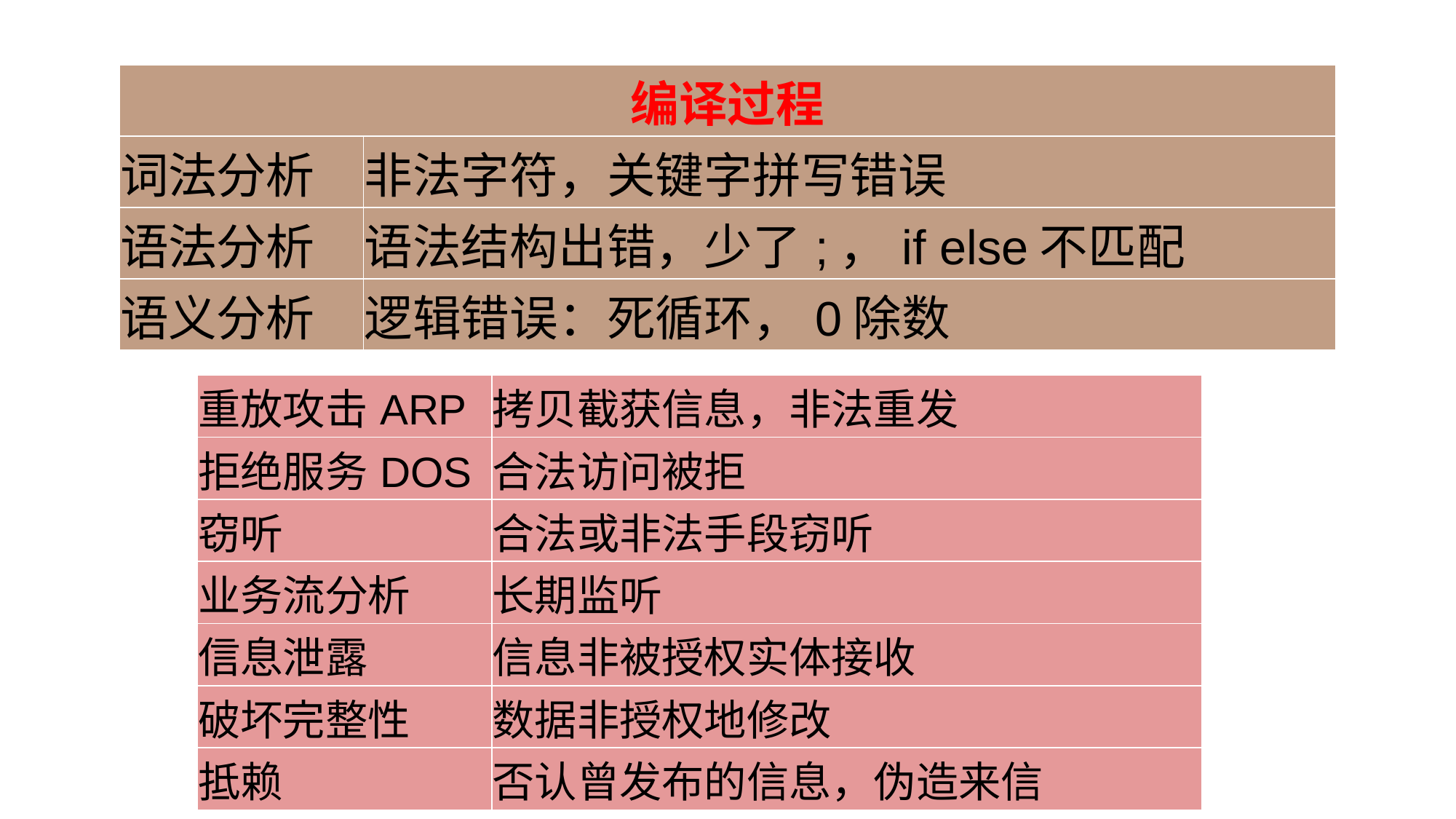

| 编译过程 | 编译过程 |
| --- | --- |
| 词法分析 | 非法字符，关键字拼写错误 |
| 语法分析 | 语法结构出错，少了;，if else不匹配 |
| 语义分析 | 逻辑错误：死循环，0除数 |
| 重放攻击ARP | 拷贝截获信息，非法重发 |
| --- | --- |
| 拒绝服务DOS | 合法访问被拒 |
| 窃听 | 合法或非法手段窃听 |
| 业务流分析 | 长期监听 |
| 信息泄露 | 信息非被授权实体接收 |
| 破坏完整性 | 数据非授权地修改 |
| 抵赖 | 否认曾发布的信息，伪造来信 |